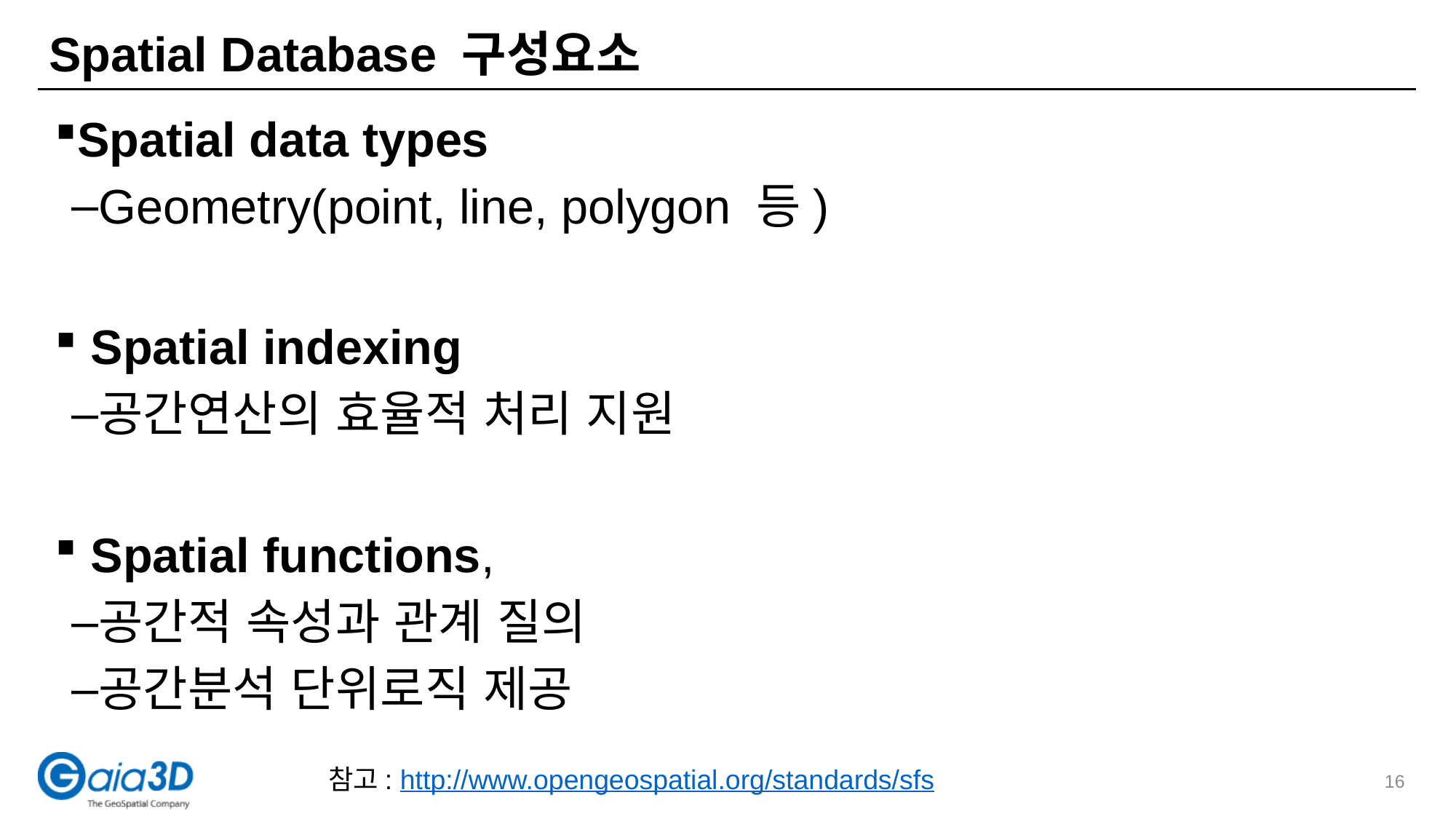

# Spatial Database 구성요소
Spatial data types
Geometry(point, line, polygon 등)

 Spatial indexing
공간연산의 효율적 처리 지원

 Spatial functions,
공간적 속성과 관계 질의
공간분석 단위로직 제공
참고: http://www.opengeospatial.org/standards/sfs
16